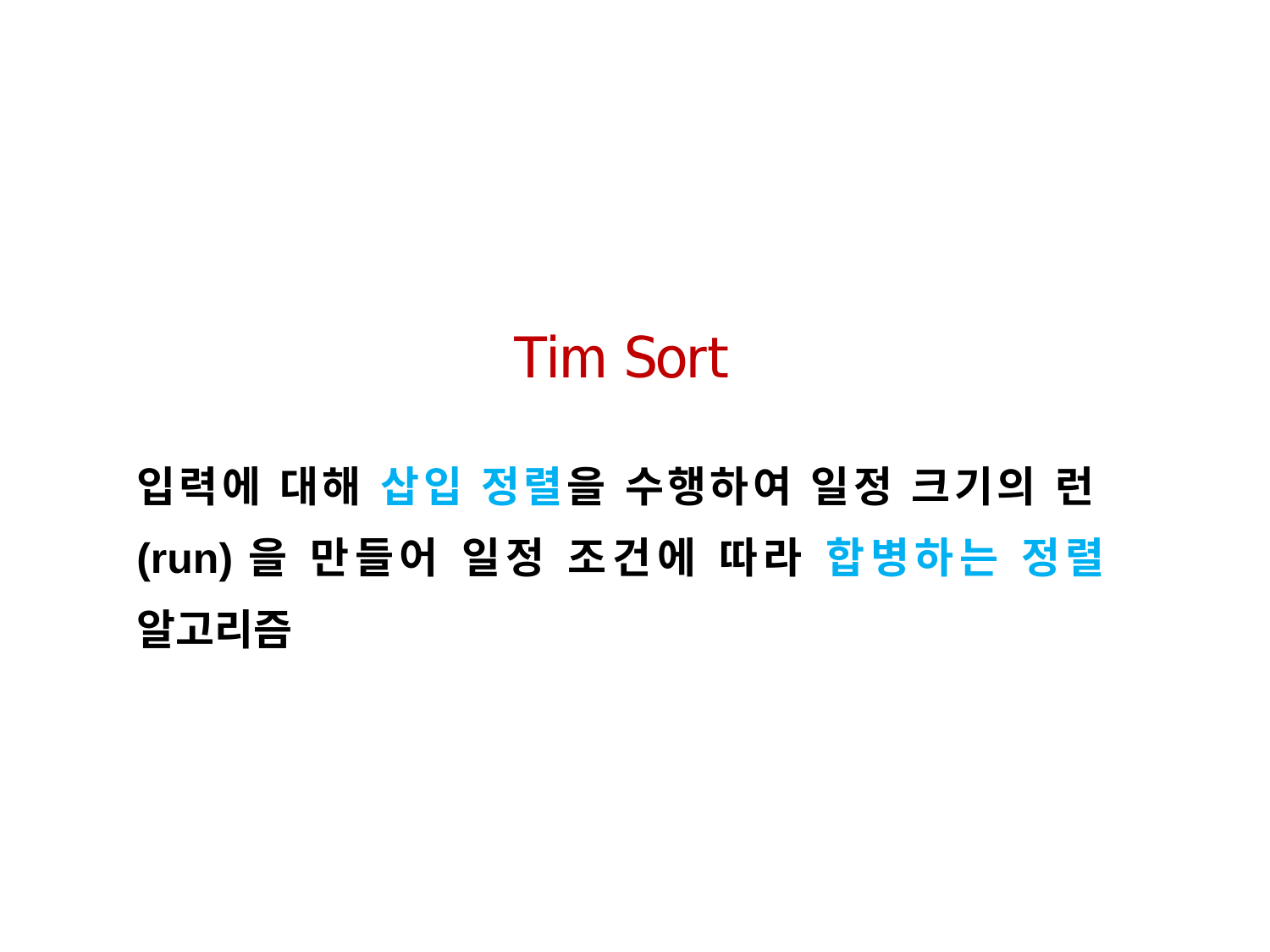

Tim Sort

입력에 대해 삽입 정렬을 수행하여 일정 크기의 런(run)을 만들어 일정 조건에 따라 합병하는 정렬 알고리즘